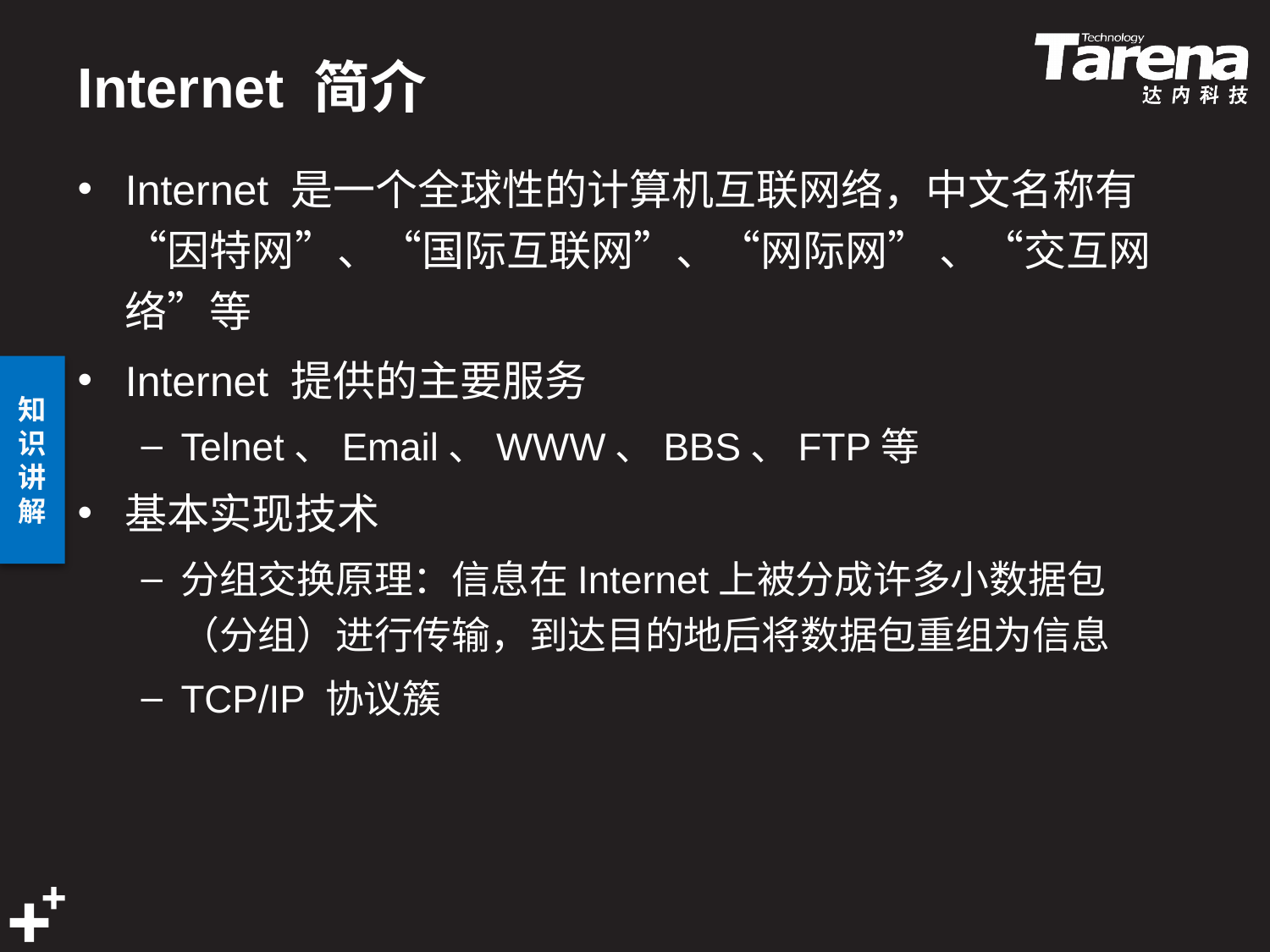

# Internet 简介
Internet 是一个全球性的计算机互联网络，中文名称有“因特网”、“国际互联网”、“网际网” 、“交互网络”等
Internet 提供的主要服务
Telnet、Email、WWW、BBS、FTP等
基本实现技术
分组交换原理：信息在Internet上被分成许多小数据包（分组）进行传输，到达目的地后将数据包重组为信息
TCP/IP 协议簇